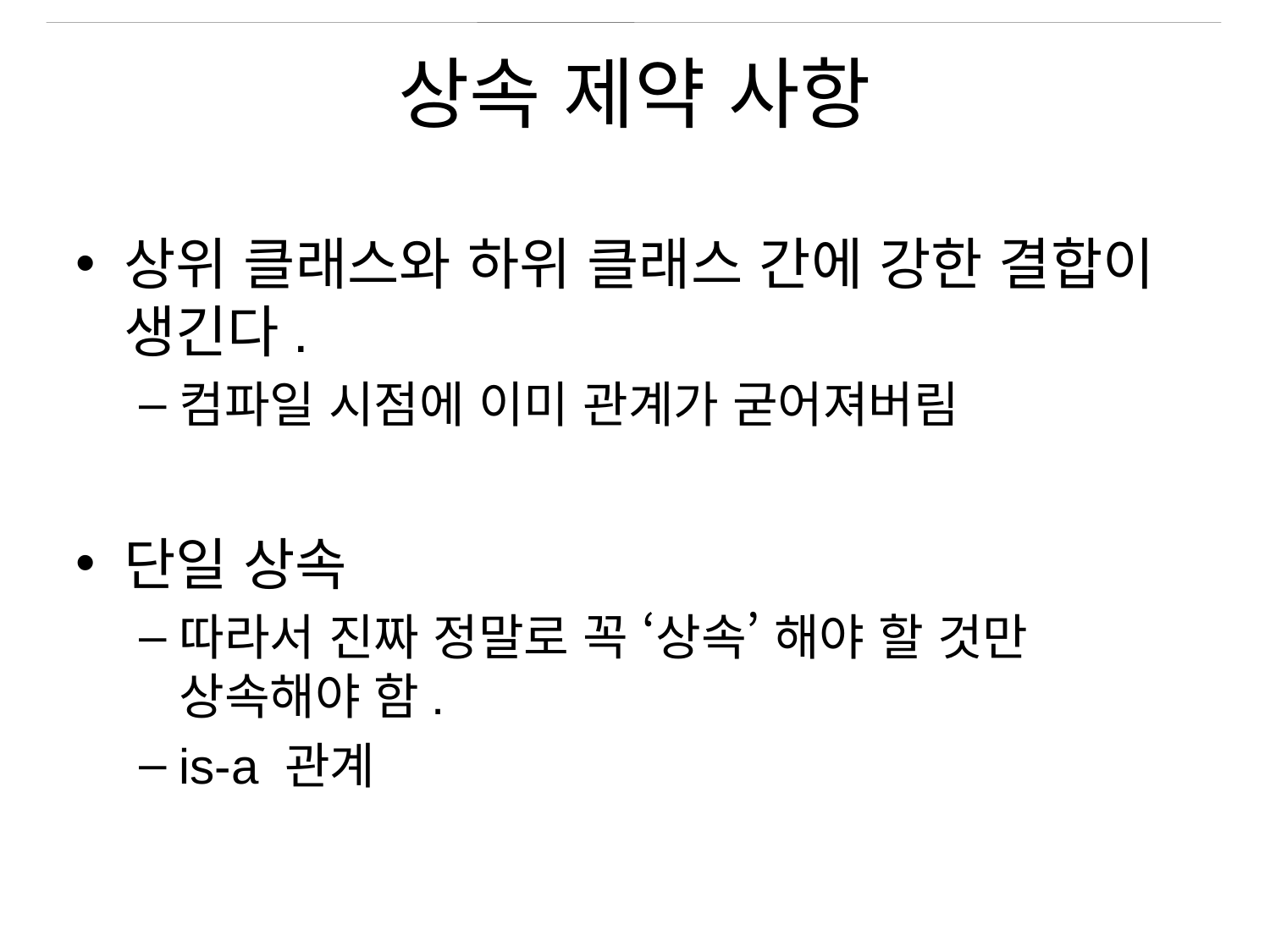

# 상속 제약 사항
상위 클래스와 하위 클래스 간에 강한 결합이 생긴다.
컴파일 시점에 이미 관계가 굳어져버림

단일 상속
따라서 진짜 정말로 꼭 ‘상속’ 해야 할 것만 상속해야 함.
is-a 관계